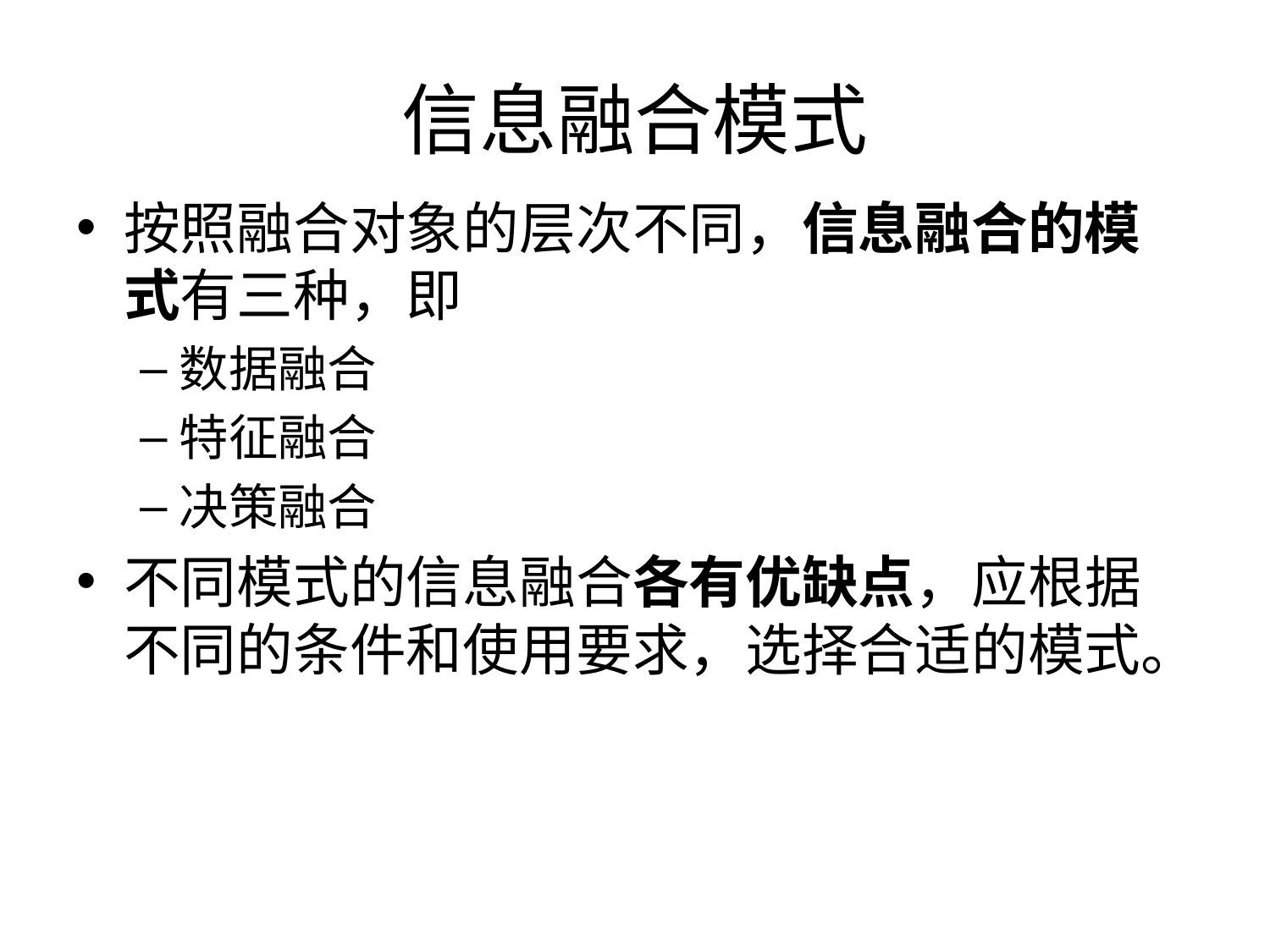

# 信息融合模式
按照融合对象的层次不同，信息融合的模式有三种，即
数据融合
特征融合
决策融合
不同模式的信息融合各有优缺点，应根据不同的条件和使用要求，选择合适的模式。